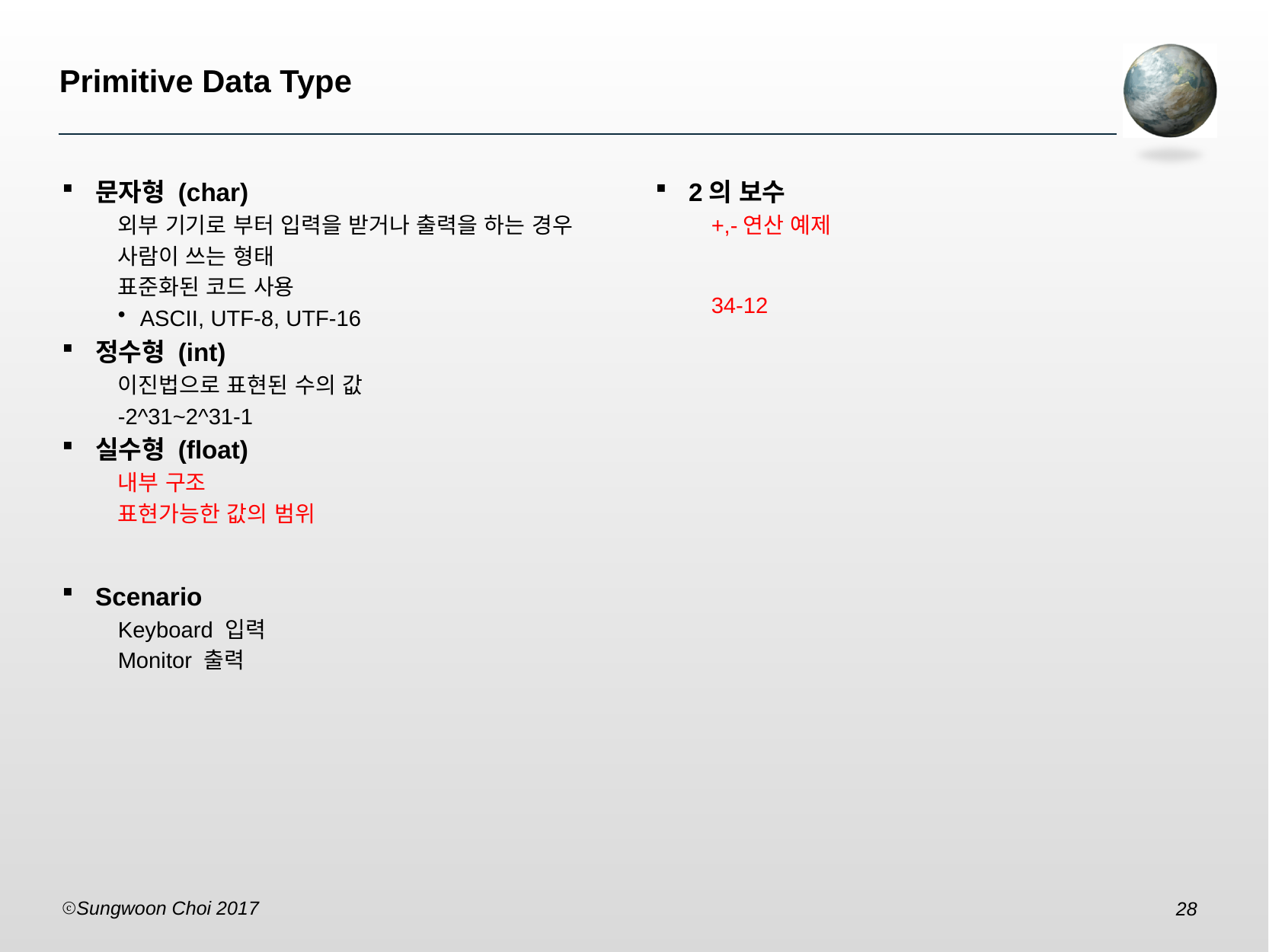

# Primitive Data Type
문자형 (char)
외부 기기로 부터 입력을 받거나 출력을 하는 경우
사람이 쓰는 형태
표준화된 코드 사용
ASCII, UTF-8, UTF-16
정수형 (int)
이진법으로 표현된 수의 값
-2^31~2^31-1
실수형 (float)
내부 구조
표현가능한 값의 범위

Scenario
Keyboard 입력
Monitor 출력

2의 보수
+,-연산 예제

34-12
Sungwoon Choi 2017
28